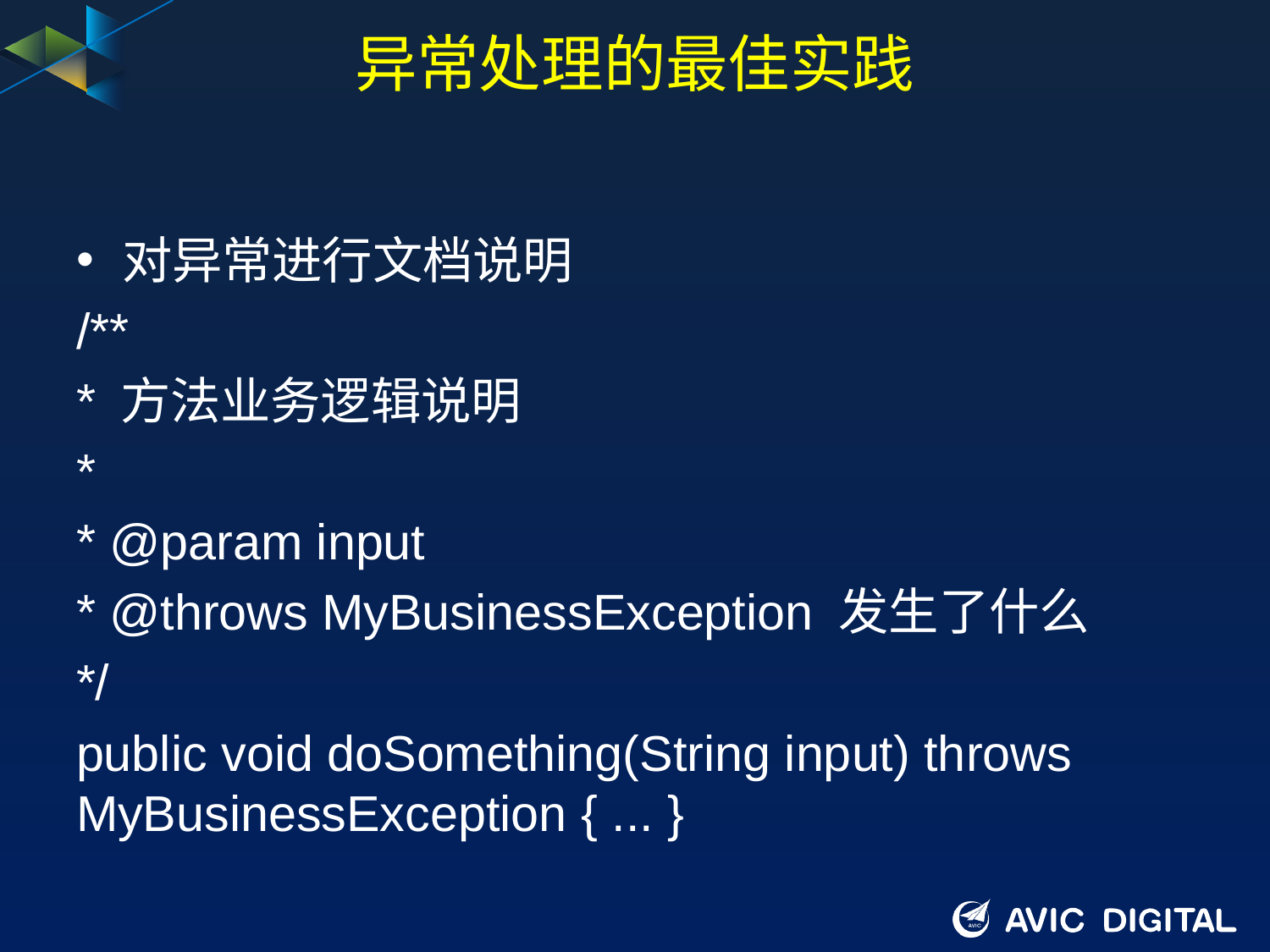

# 异常处理的最佳实践
对异常进行文档说明
/**
* 方法业务逻辑说明
*
* @param input
* @throws MyBusinessException 发生了什么
*/
public void doSomething(String input) throws MyBusinessException { ... }